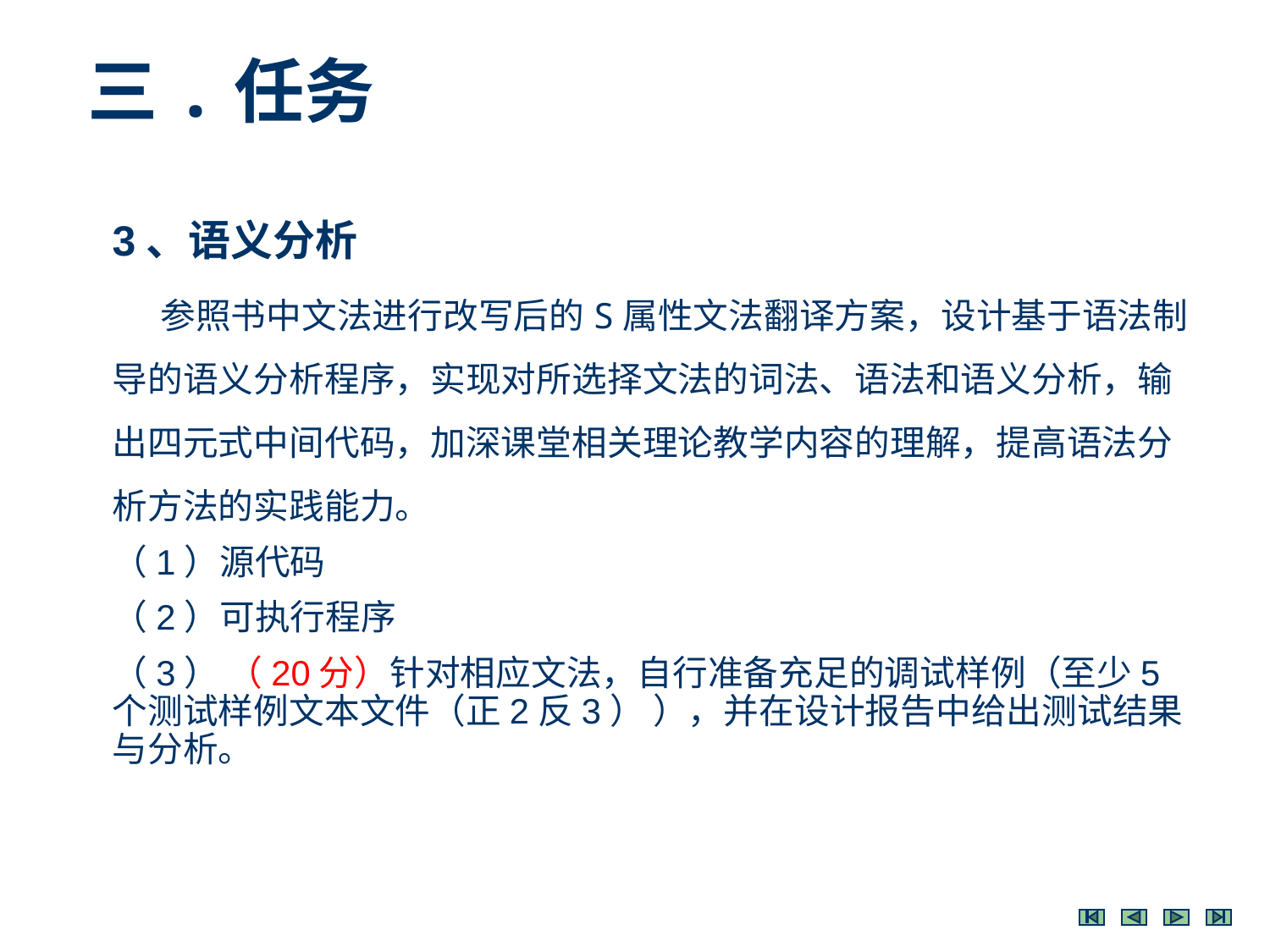

三.任务
3、语义分析
      参照书中文法进行改写后的S属性文法翻译方案，设计基于语法制导的语义分析程序，实现对所选择文法的词法、语法和语义分析，输出四元式中间代码，加深课堂相关理论教学内容的理解，提高语法分析方法的实践能力。
（1）源代码
（2）可执行程序
（3） （20分）针对相应文法，自行准备充足的调试样例（至少5个测试样例文本文件（正2反3） ），并在设计报告中给出测试结果与分析。